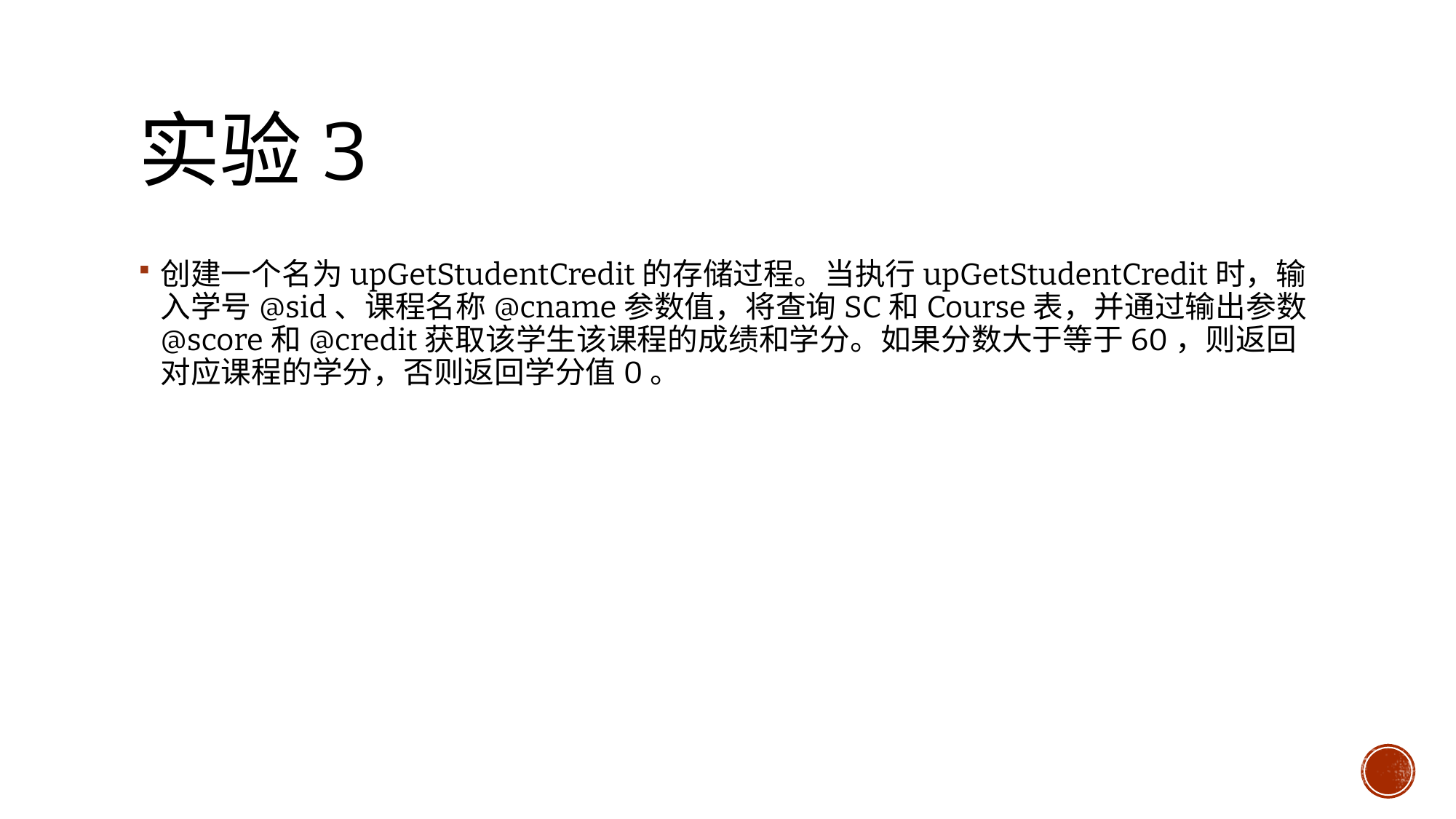

# 实验3
创建一个名为upGetStudentCredit的存储过程。当执行upGetStudentCredit时，输入学号@sid、课程名称@cname参数值，将查询SC和Course表，并通过输出参数@score和@credit获取该学生该课程的成绩和学分。如果分数大于等于60，则返回对应课程的学分，否则返回学分值0。